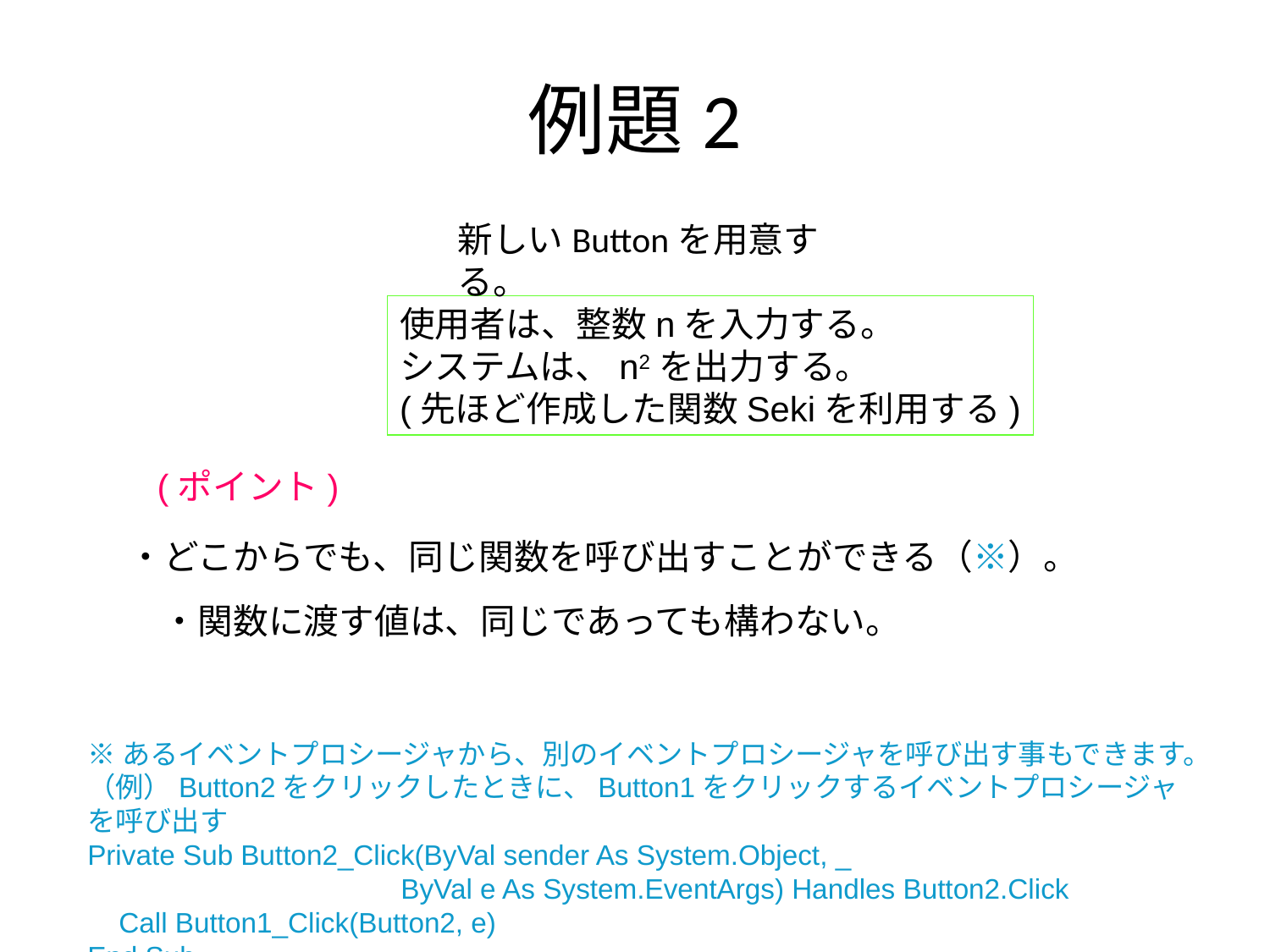

# 例題2
新しいButtonを用意する。
使用者は、整数nを入力する。
システムは、n2を出力する。
(先ほど作成した関数Sekiを利用する)
(ポイント)
・どこからでも、同じ関数を呼び出すことができる（※）。
・関数に渡す値は、同じであっても構わない。
※あるイベントプロシージャから、別のイベントプロシージャを呼び出す事もできます。
（例）Button2をクリックしたときに、Button1をクリックするイベントプロシージャを呼び出す
Private Sub Button2_Click(ByVal sender As System.Object, _
                                        ByVal e As System.EventArgs) Handles Button2.Click
    Call Button1_Click(Button2, e)
End Sub